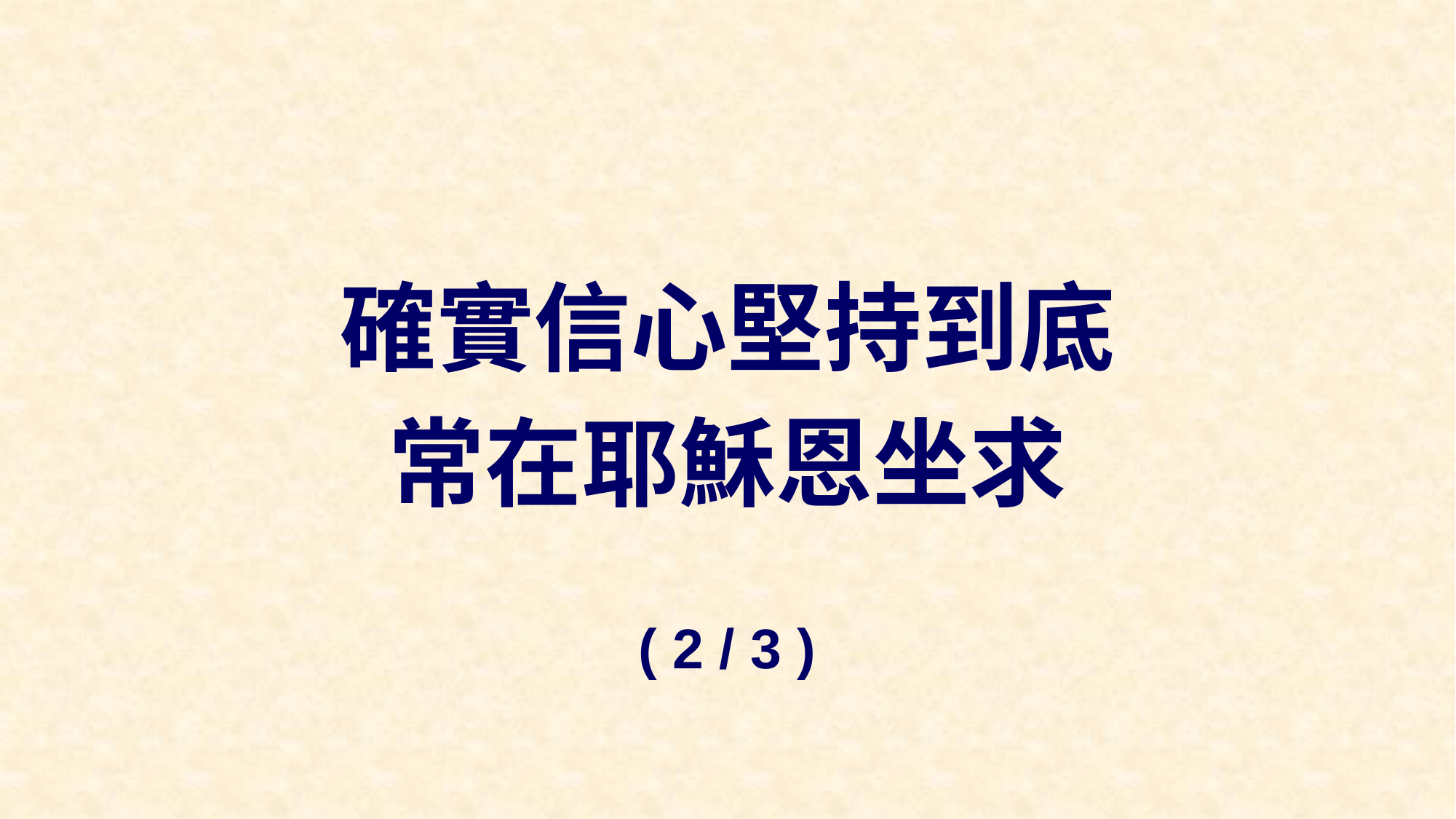

確實信心堅持到底
常在耶穌恩坐求
( 2 / 3 )